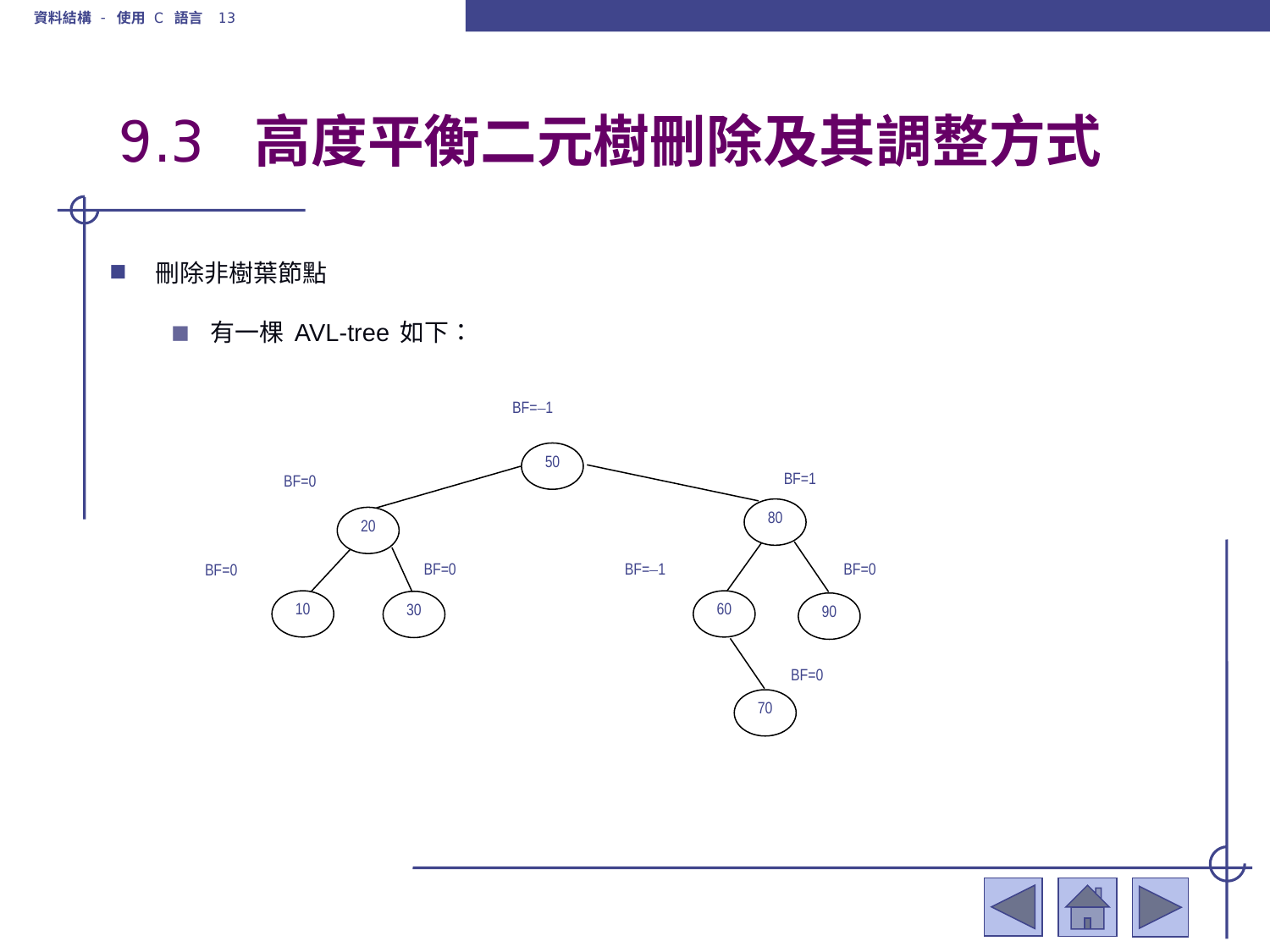

資料結構 - 使用 C 語言   13
# 9.3  高度平衡二元樹刪除及其調整方式
刪除非樹葉節點
有一棵AVL-tree如下：

BF=–1
50

BF=1
BF=0
80
20

BF=0
BF=–1
BF=0
BF=0
10
60
30
90

BF=0
70